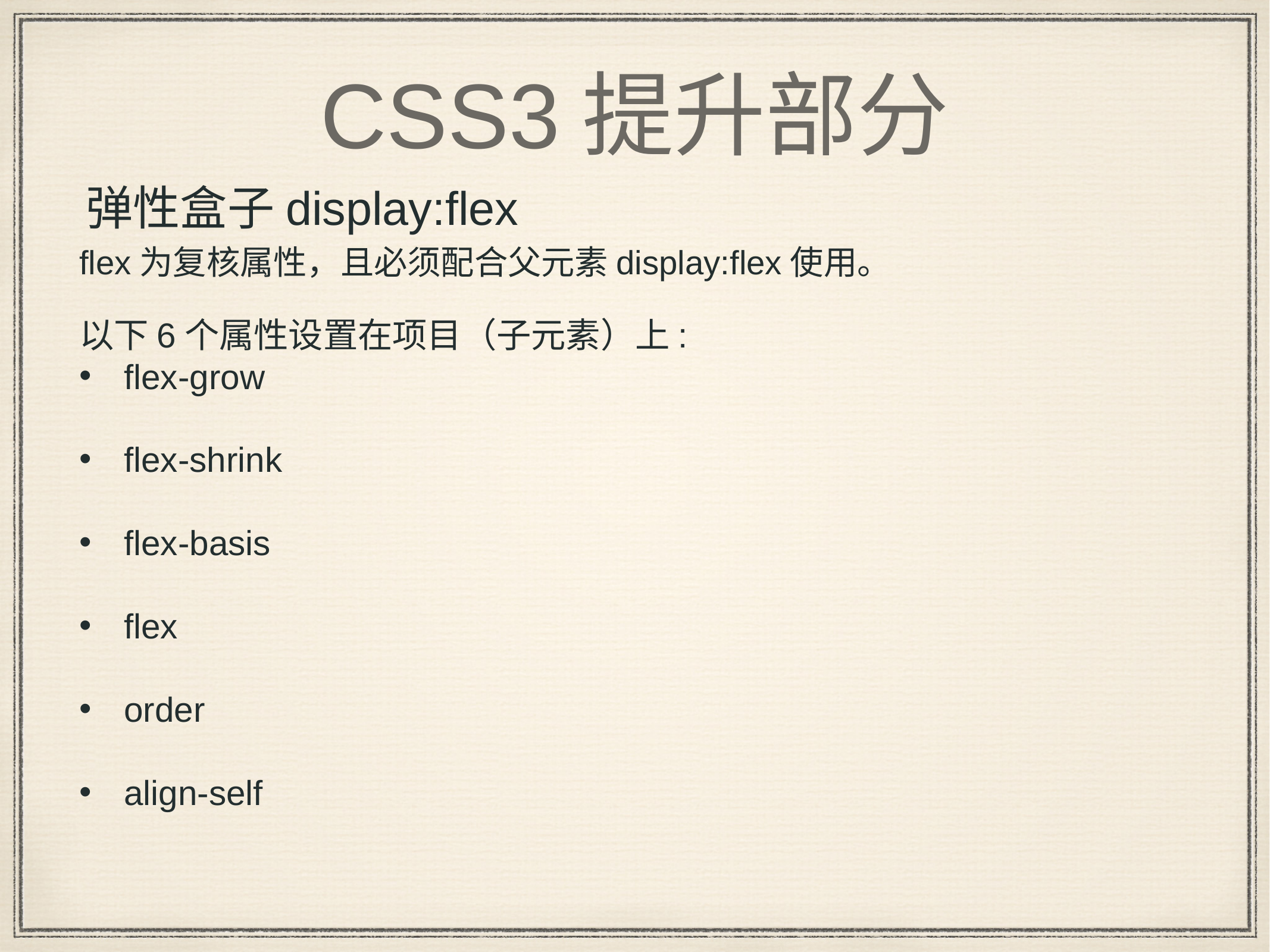

# CSS3提升部分
弹性盒子display:flex
flex为复核属性，且必须配合父元素display:flex使用。

以下6个属性设置在项目（子元素）上:
flex-grow

flex-shrink

flex-basis

flex

order

align-self